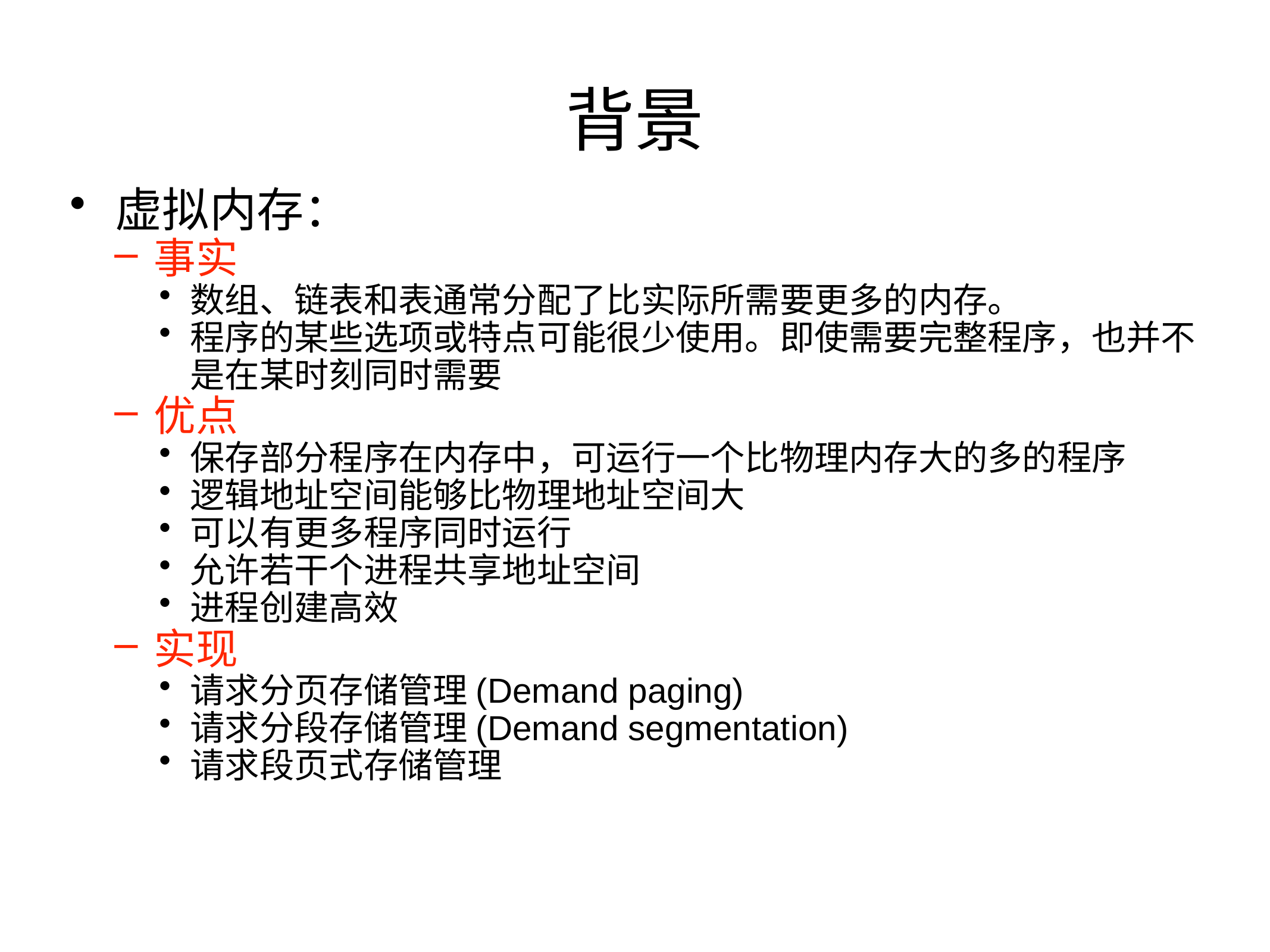

背景
虚拟内存：
事实
数组、链表和表通常分配了比实际所需要更多的内存。
程序的某些选项或特点可能很少使用。即使需要完整程序，也并不是在某时刻同时需要
优点
保存部分程序在内存中，可运行一个比物理内存大的多的程序
逻辑地址空间能够比物理地址空间大
可以有更多程序同时运行
允许若干个进程共享地址空间
进程创建高效
实现
请求分页存储管理(Demand paging)
请求分段存储管理(Demand segmentation)
请求段页式存储管理